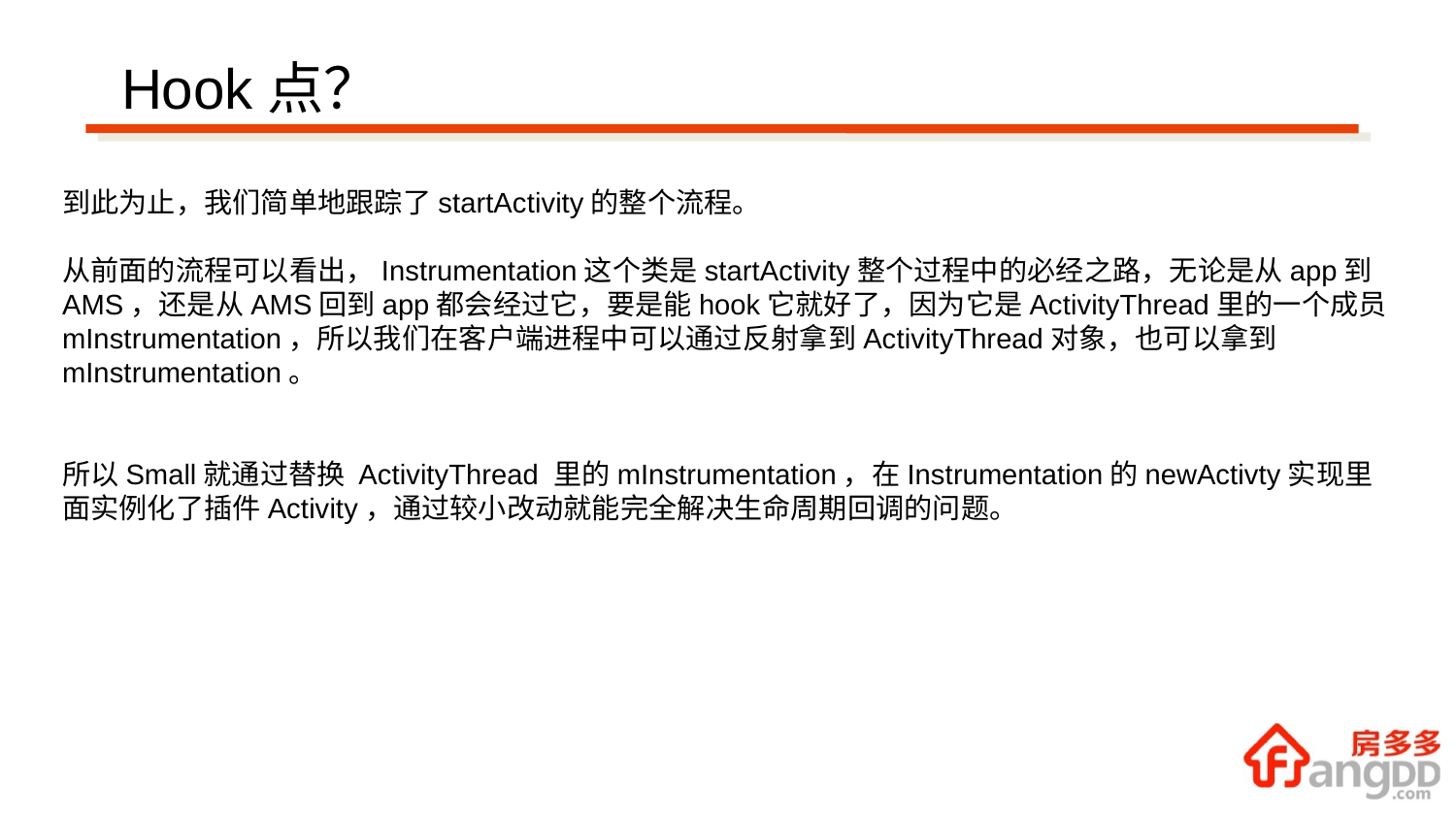

Hook点？

到此为止，我们简单地跟踪了startActivity的整个流程。

从前面的流程可以看出，Instrumentation这个类是startActivity整个过程中的必经之路，无论是从app到AMS，还是从AMS回到app都会经过它，要是能hook它就好了，因为它是ActivityThread里的一个成员mInstrumentation，所以我们在客户端进程中可以通过反射拿到ActivityThread对象，也可以拿到mInstrumentation。

所以Small就通过替换 ActivityThread 里的mInstrumentation，在Instrumentation的newActivty实现里面实例化了插件Activity，通过较小改动就能完全解决生命周期回调的问题。